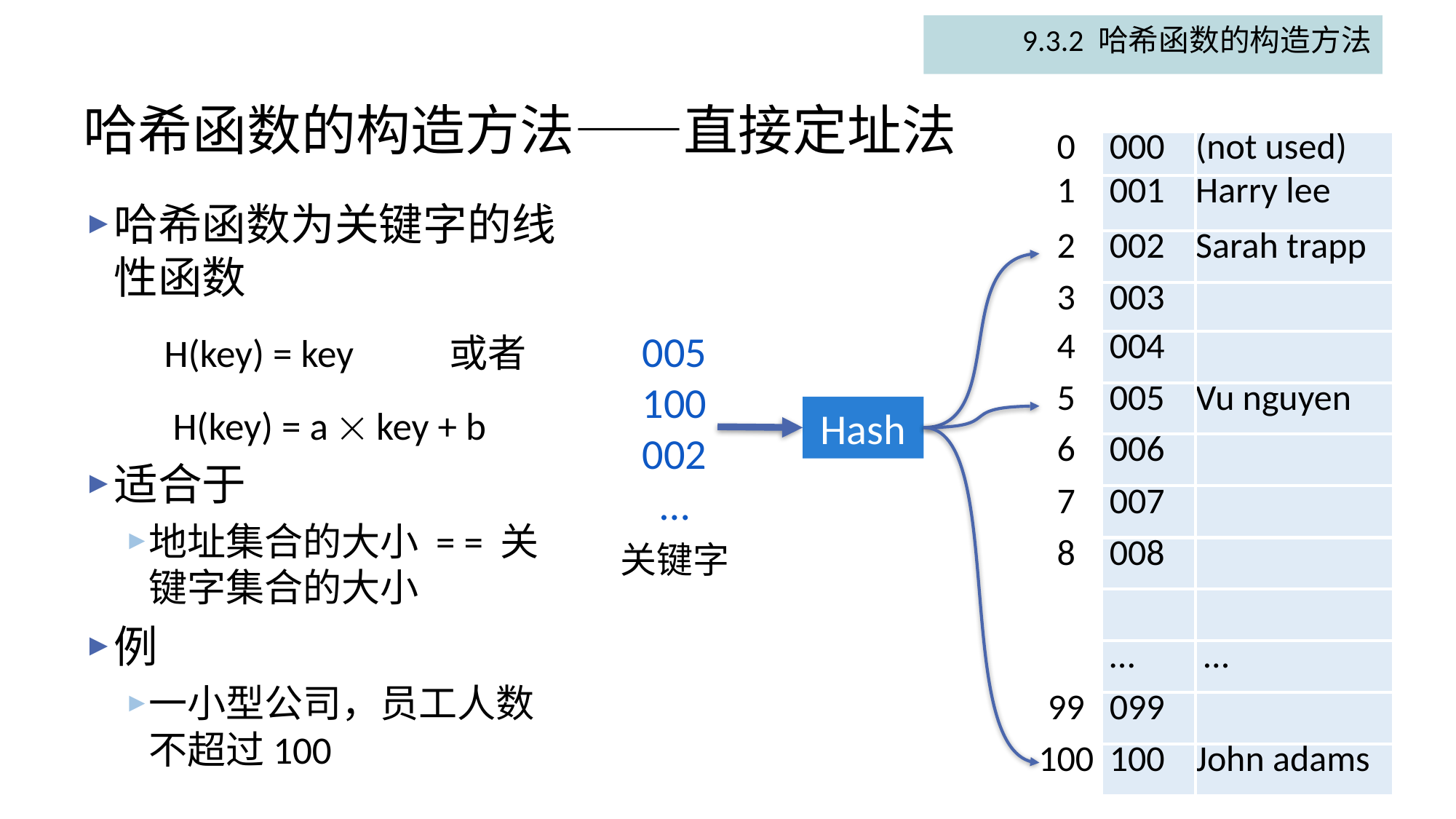

9.3.2 哈希函数的构造方法
# 哈希函数的构造方法——直接定址法
| 0 | 000 | (not used) |
| --- | --- | --- |
| 1 | 001 | Harry lee |
| 2 | 002 | Sarah trapp |
| 3 | 003 |  |
| 4 | 004 |  |
| 5 | 005 | Vu nguyen |
| 6 | 006 |  |
| 7 | 007 |  |
| 8 | 008 |  |
|  |  |  |
|  | … | … |
| 99 | 099 |  |
| 100 | 100 | John adams |
哈希函数为关键字的线性函数
H(key) = key          或者
 H(key) = a × key + b
适合于
地址集合的大小 = = 关键字集合的大小
例
一小型公司，员工人数不超过100

005
100
002
…

Hash
关键字